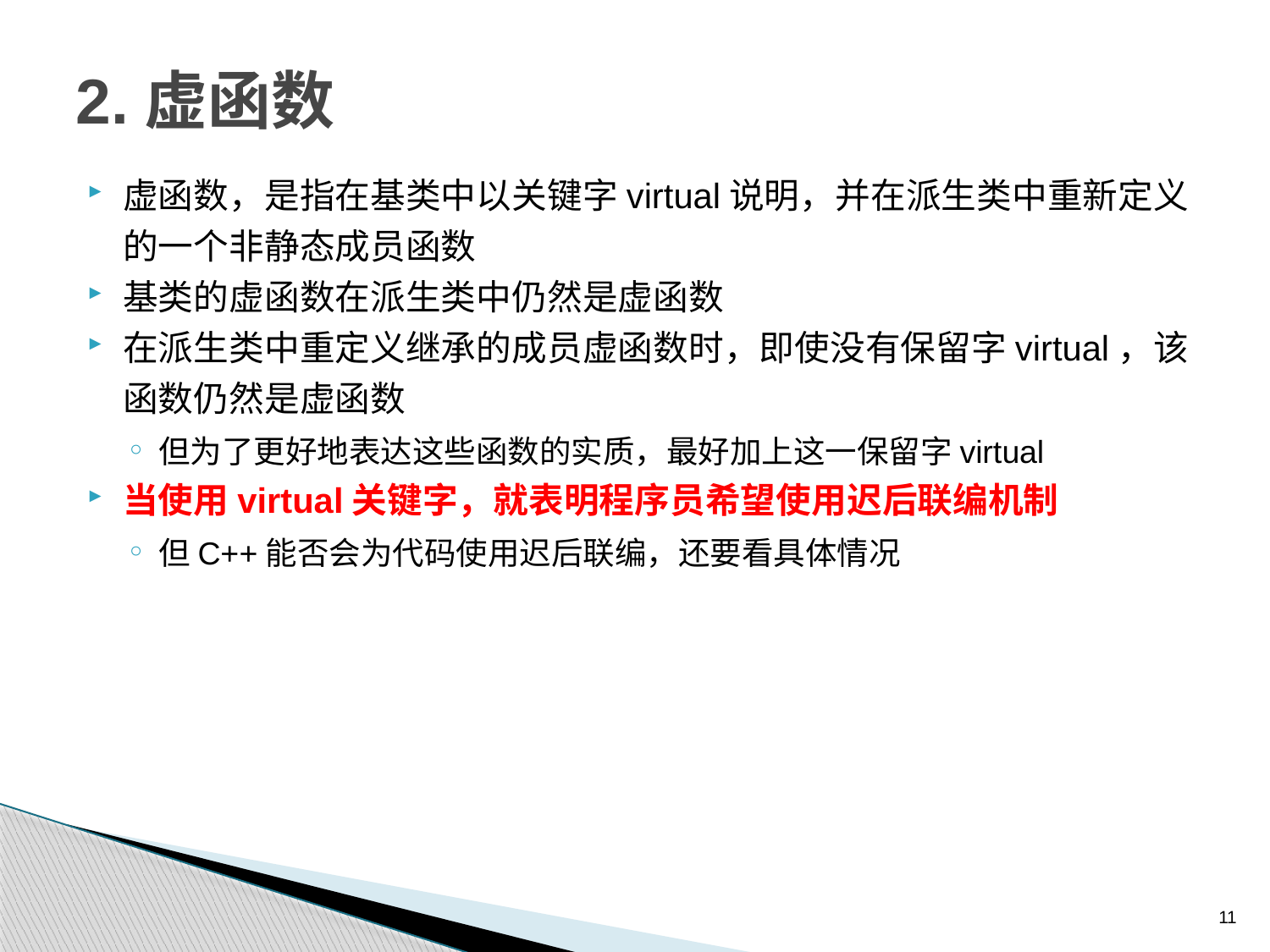

# 2.虚函数
虚函数，是指在基类中以关键字virtual说明，并在派生类中重新定义的一个非静态成员函数
基类的虚函数在派生类中仍然是虚函数
在派生类中重定义继承的成员虚函数时，即使没有保留字virtual，该函数仍然是虚函数
但为了更好地表达这些函数的实质，最好加上这一保留字virtual
当使用virtual关键字，就表明程序员希望使用迟后联编机制
但C++能否会为代码使用迟后联编，还要看具体情况

11